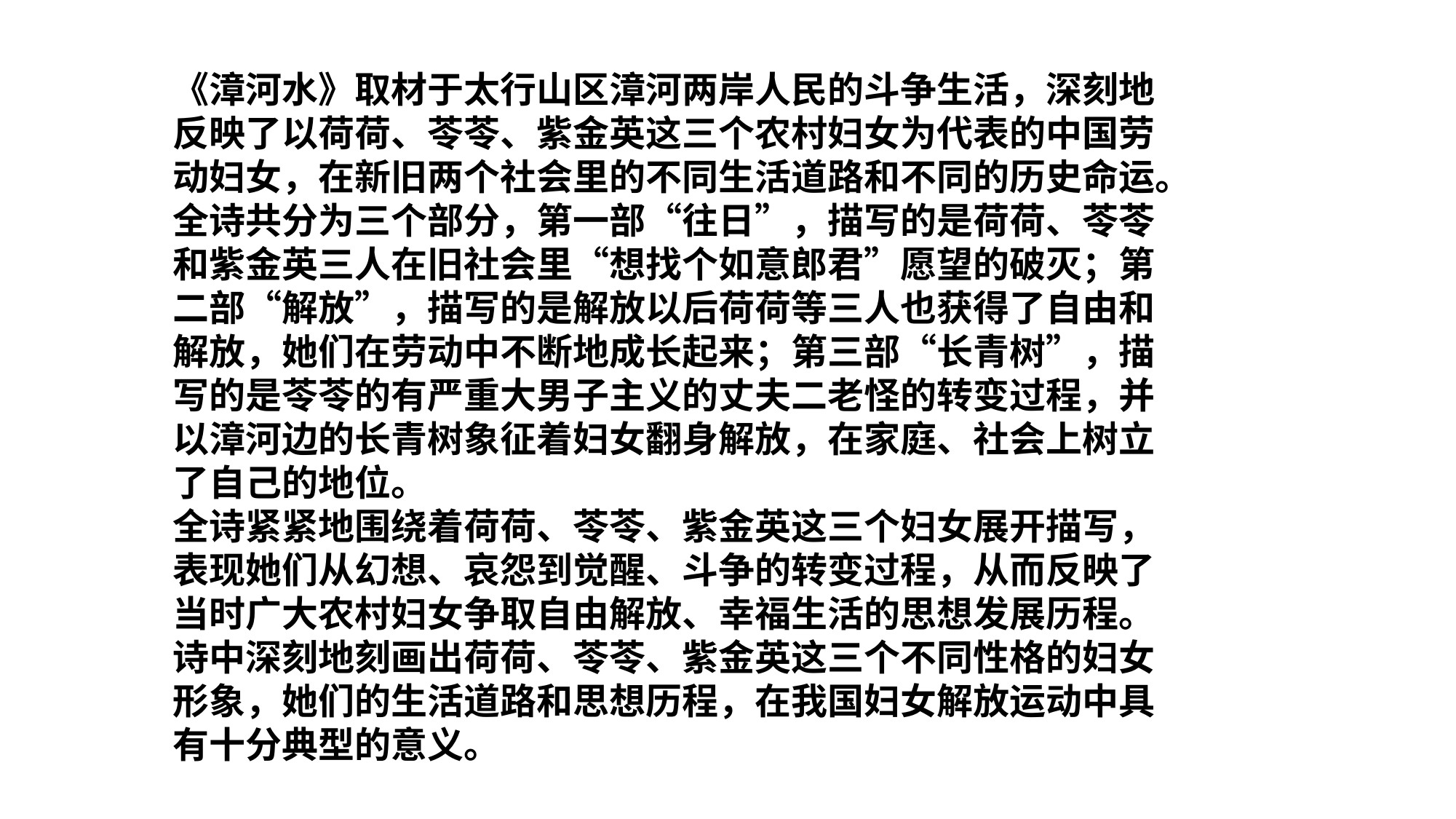

《漳河水》取材于太行山区漳河两岸人民的斗争生活，深刻地反映了以荷荷、苓苓、紫金英这三个农村妇女为代表的中国劳动妇女，在新旧两个社会里的不同生活道路和不同的历史命运。
全诗共分为三个部分，第一部“往日”，描写的是荷荷、苓苓和紫金英三人在旧社会里“想找个如意郎君”愿望的破灭；第二部“解放”，描写的是解放以后荷荷等三人也获得了自由和解放，她们在劳动中不断地成长起来；第三部“长青树”，描写的是苓苓的有严重大男子主义的丈夫二老怪的转变过程，并以漳河边的长青树象征着妇女翻身解放，在家庭、社会上树立了自己的地位。
全诗紧紧地围绕着荷荷、苓苓、紫金英这三个妇女展开描写，表现她们从幻想、哀怨到觉醒、斗争的转变过程，从而反映了当时广大农村妇女争取自由解放、幸福生活的思想发展历程。诗中深刻地刻画出荷荷、苓苓、紫金英这三个不同性格的妇女形象，她们的生活道路和思想历程，在我国妇女解放运动中具有十分典型的意义。